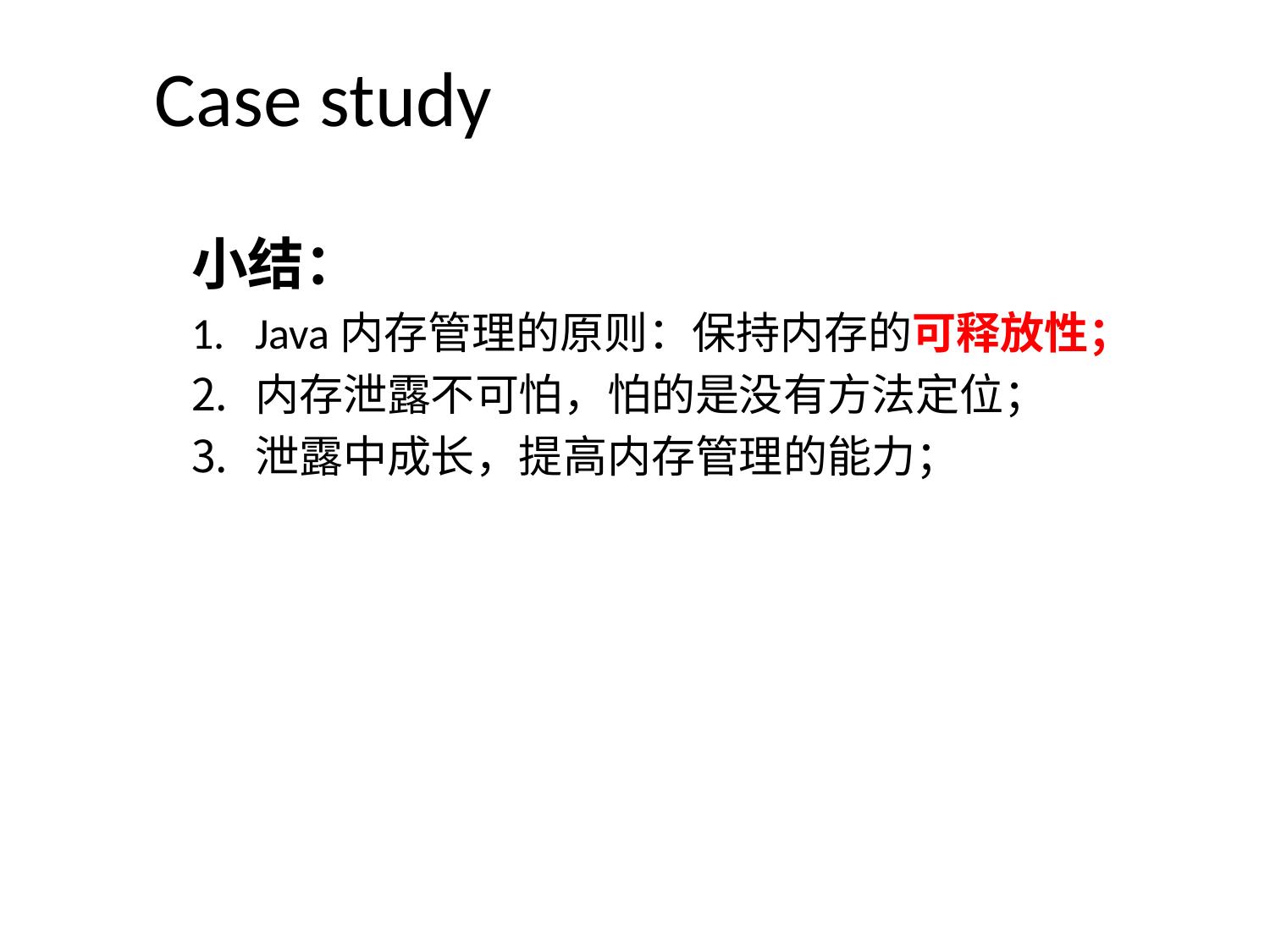

# Case study
小结：
Java内存管理的原则：保持内存的可释放性；
内存泄露不可怕，怕的是没有方法定位；
泄露中成长，提高内存管理的能力；